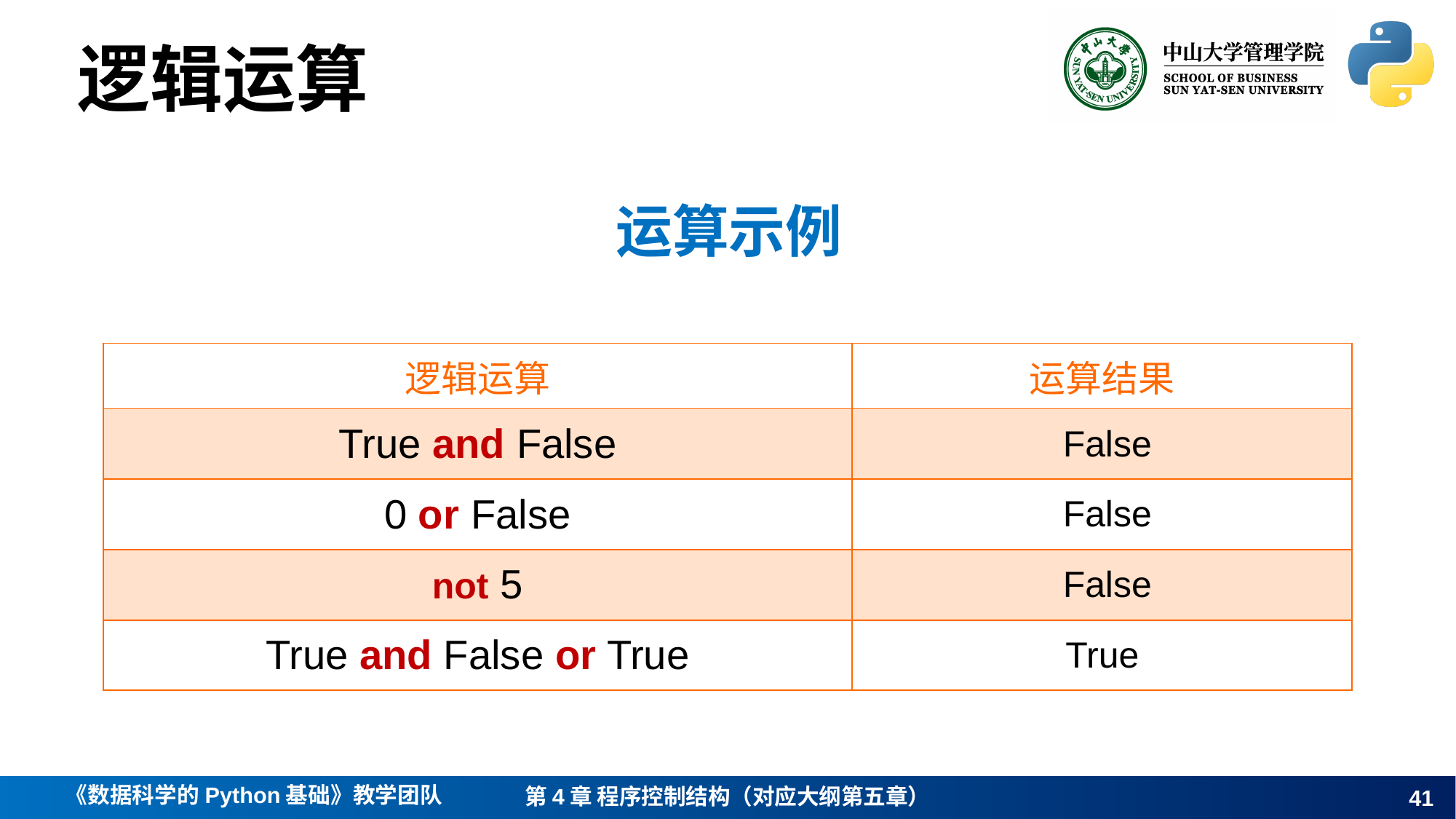

逻辑运算
运算示例
| 逻辑运算 | 运算结果 |
| --- | --- |
| True and False | False |
| 0 or False | False |
| not 5 | False |
| True and False or True | True |
41